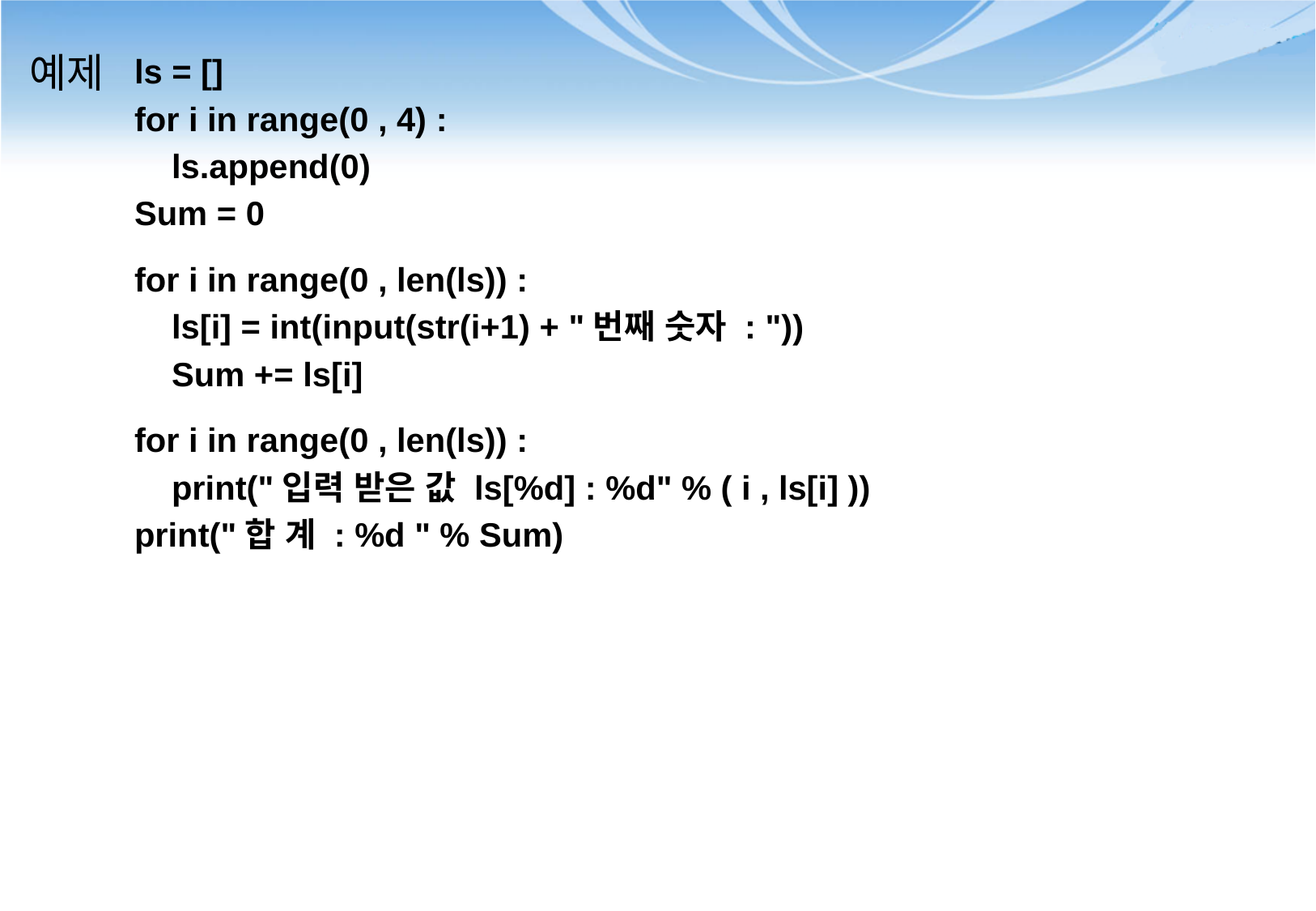

# 예제
ls = []
for i in range(0 , 4) :
    ls.append(0)
Sum = 0

for i in range(0 , len(ls)) :
    ls[i] = int(input(str(i+1) + "번째 숫자 : "))
    Sum += ls[i]

for i in range(0 , len(ls)) :
    print("입력 받은 값 ls[%d] : %d" % ( i , ls[i] ))
print("합 계 : %d " % Sum)